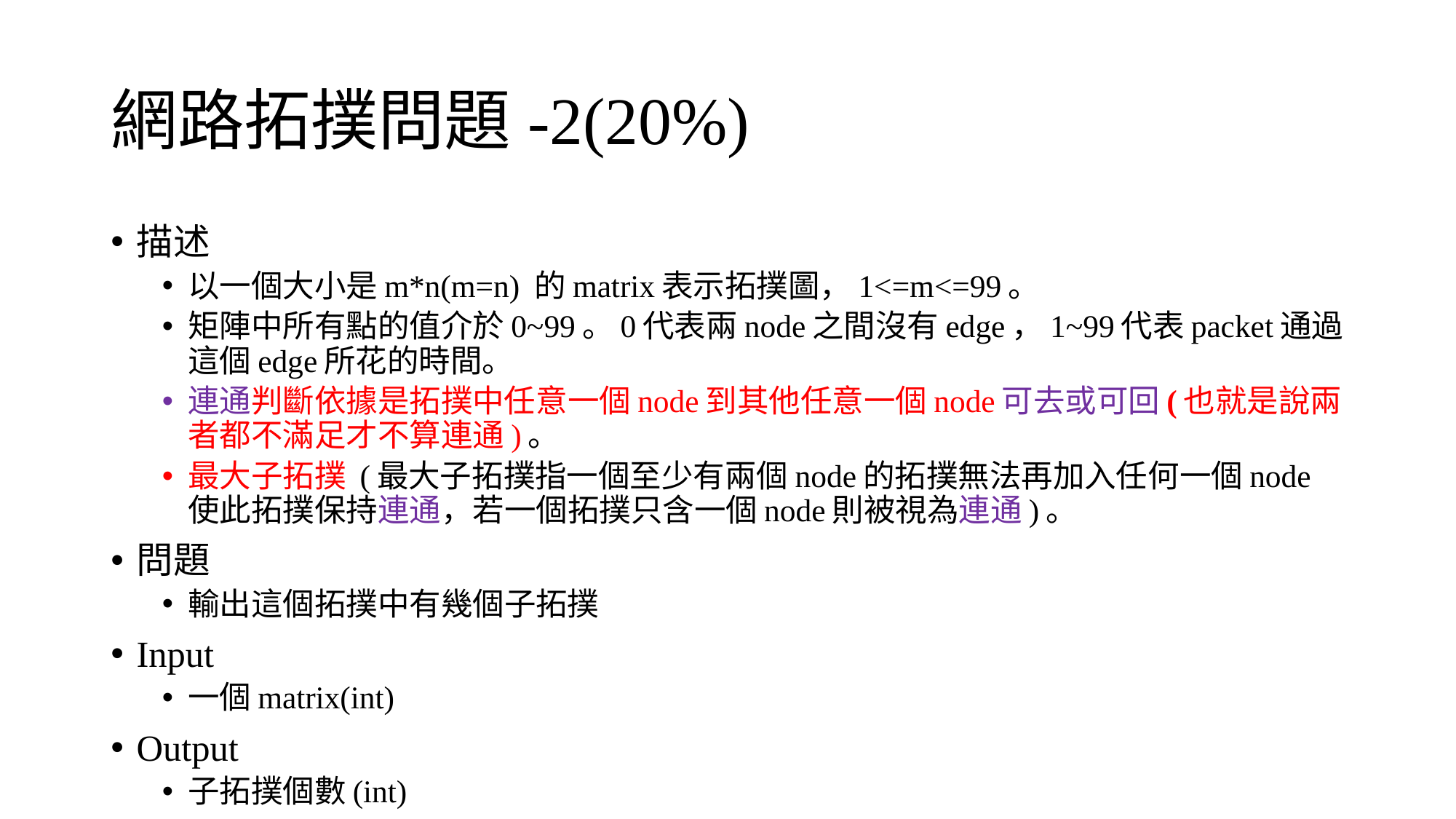

# 網路拓撲問題-2(20%)
描述
以一個大小是m*n(m=n) 的matrix表示拓撲圖，1<=m<=99。
矩陣中所有點的值介於0~99。0代表兩node之間沒有edge，1~99代表packet通過這個edge所花的時間。
連通判斷依據是拓撲中任意一個node到其他任意一個node可去或可回(也就是說兩者都不滿足才不算連通)。
最大子拓撲 (最大子拓撲指一個至少有兩個node的拓撲無法再加入任何一個node使此拓撲保持連通，若一個拓撲只含一個node則被視為連通)。
問題
輸出這個拓撲中有幾個子拓撲
Input
一個matrix(int)
Output
子拓撲個數(int)